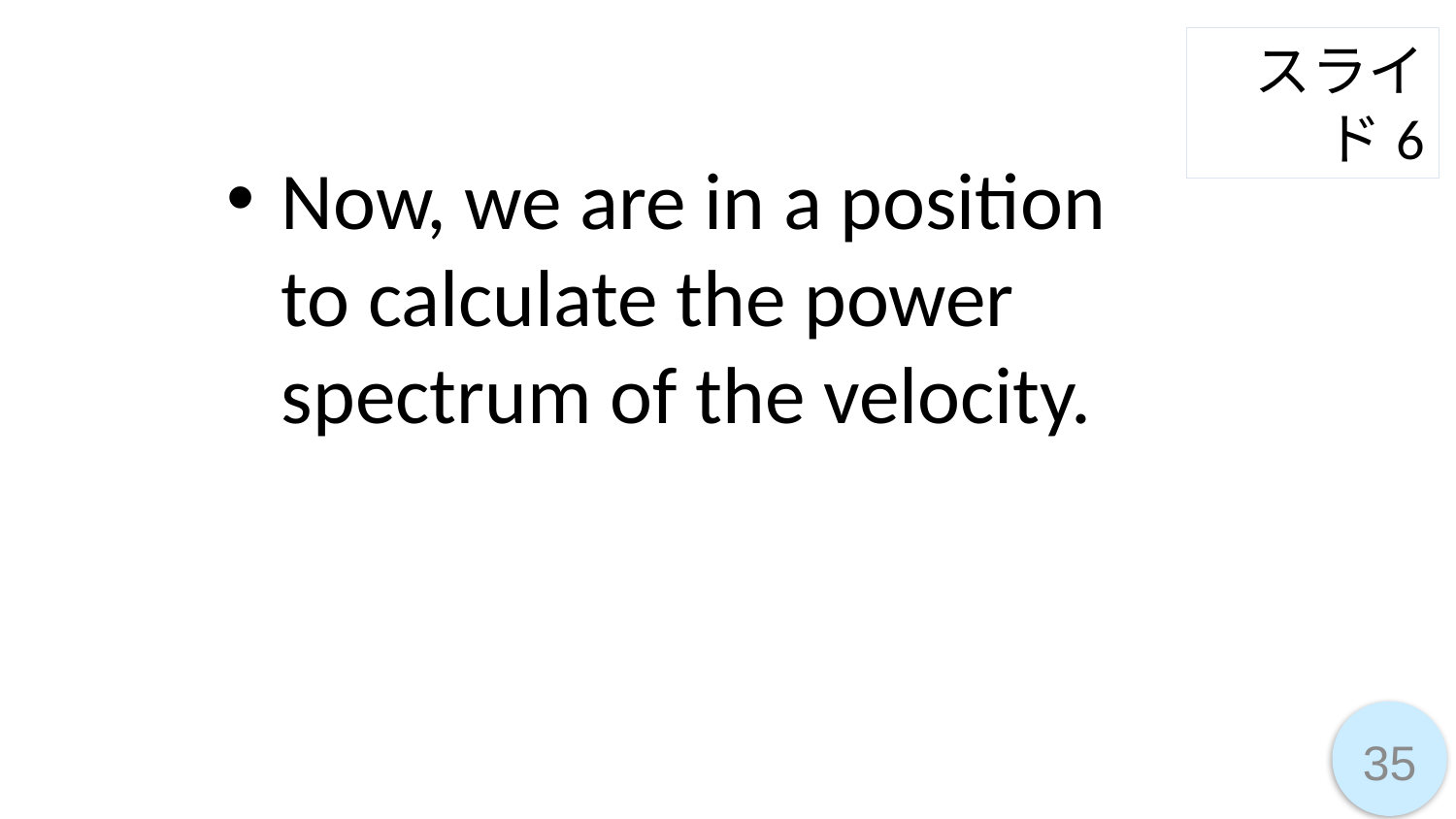

スライド6
Now, we are in a position to calculate the power spectrum of the velocity.
35